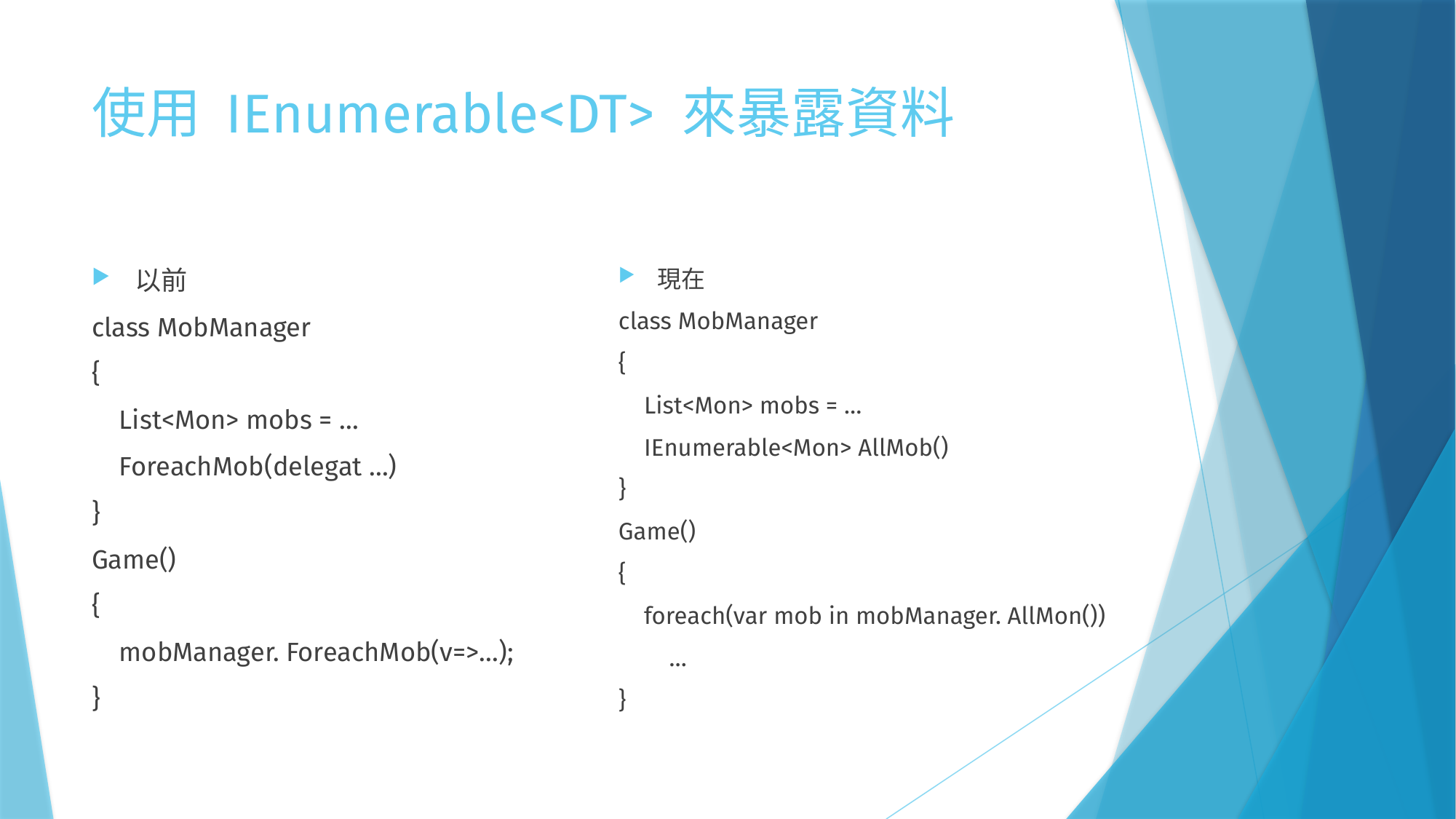

# 使用 IEnumerable<DT> 來暴露資料
以前
class MobManager
{
    List<Mon> mobs = …
    ForeachMob(delegat …)
}
Game()
{
    mobManager. ForeachMob(v=>…);
}
現在
class MobManager
{
    List<Mon> mobs = …
    IEnumerable<Mon> AllMob()
}
Game()
{
    foreach(var mob in mobManager. AllMon())
        …
}